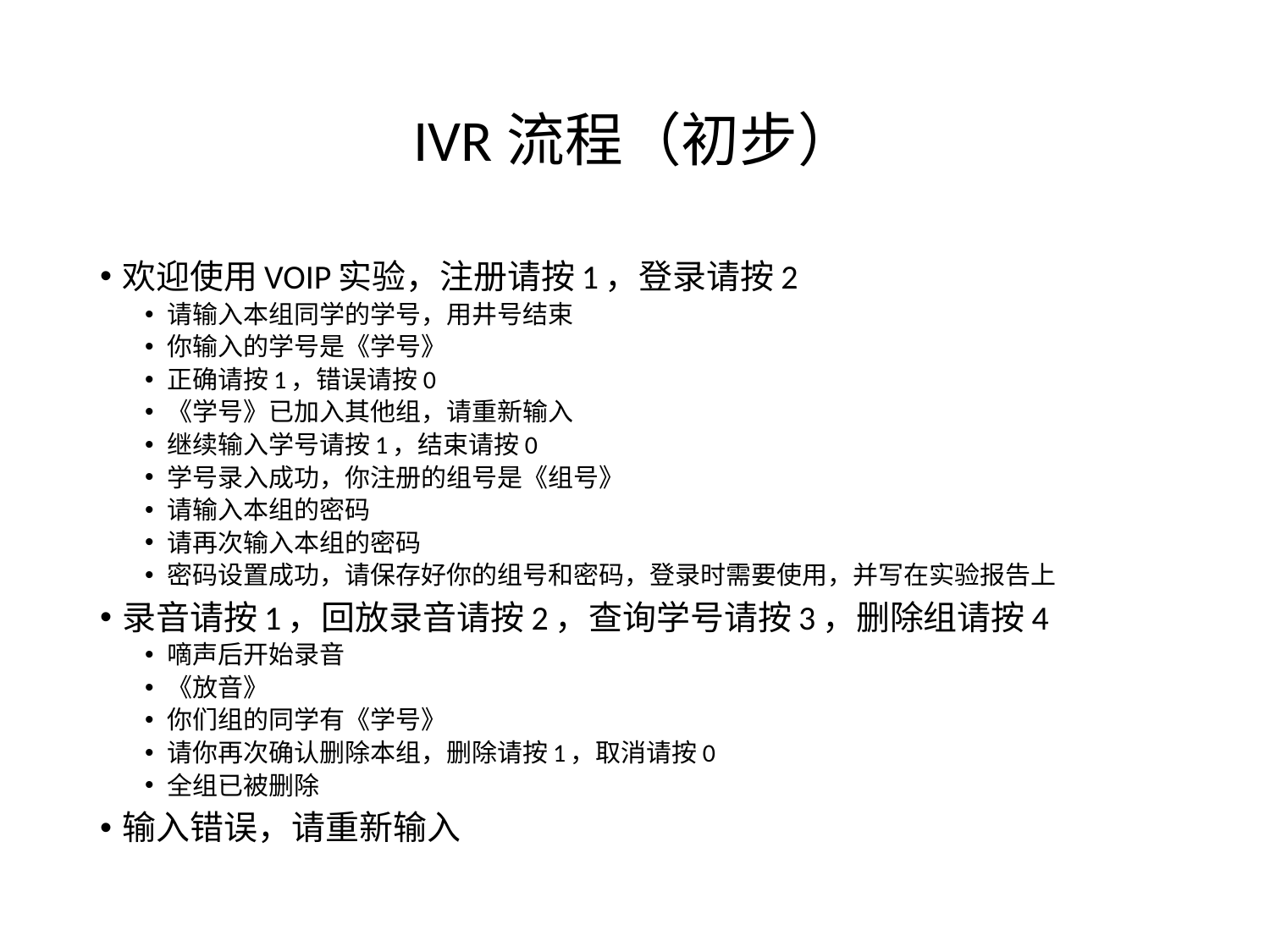

# IVR流程（初步）
欢迎使用VOIP实验，注册请按1，登录请按2
请输入本组同学的学号，用井号结束
你输入的学号是《学号》
正确请按1，错误请按0
《学号》已加入其他组，请重新输入
继续输入学号请按1，结束请按0
学号录入成功，你注册的组号是《组号》
请输入本组的密码
请再次输入本组的密码
密码设置成功，请保存好你的组号和密码，登录时需要使用，并写在实验报告上
录音请按1，回放录音请按2，查询学号请按3，删除组请按4
嘀声后开始录音
《放音》
你们组的同学有《学号》
请你再次确认删除本组，删除请按1，取消请按0
全组已被删除
输入错误，请重新输入